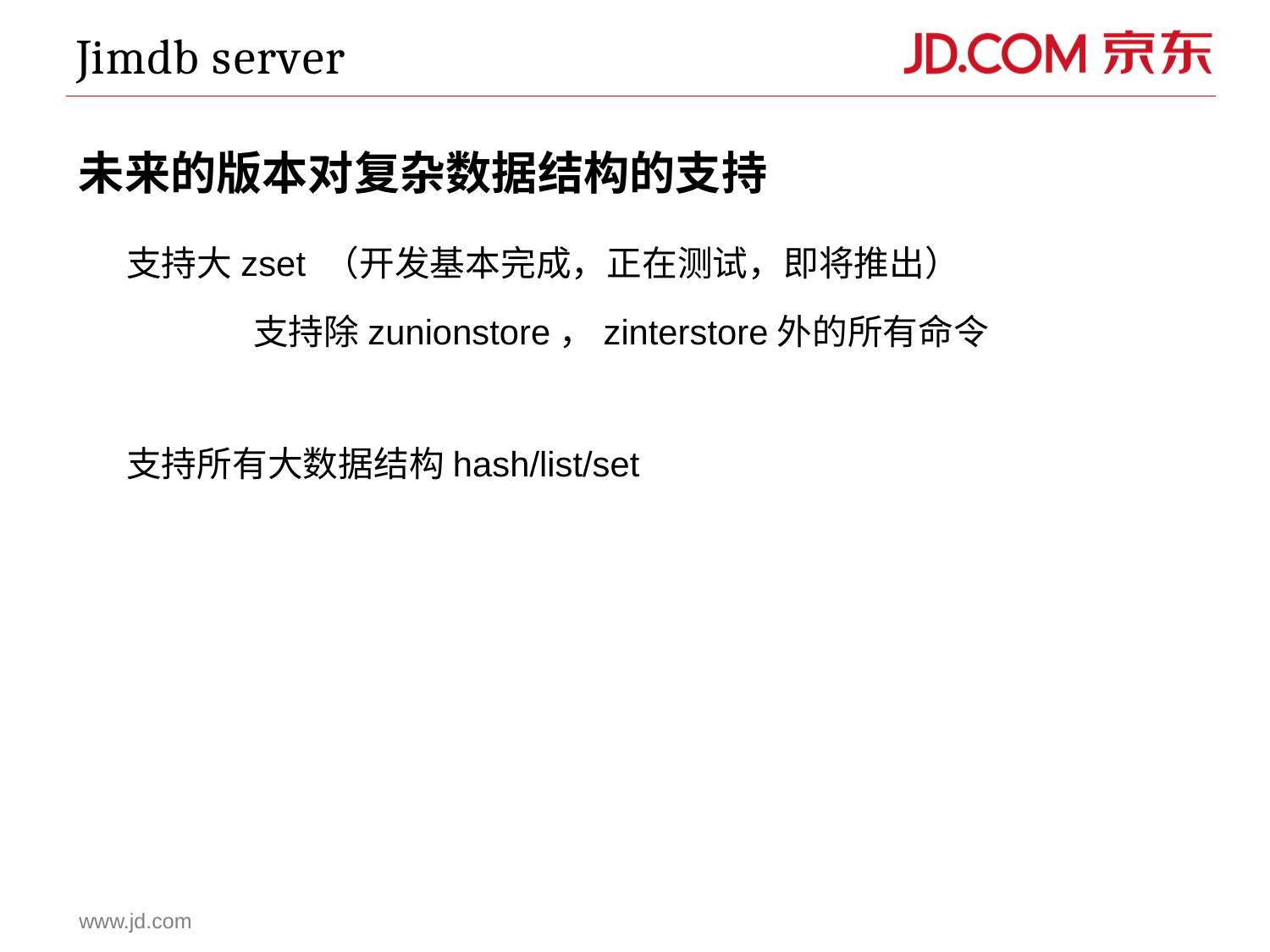

Jimdb server
未来的版本对复杂数据结构的支持
	支持大zset （开发基本完成，正在测试，即将推出）
		支持除zunionstore，zinterstore外的所有命令

	支持所有大数据结构hash/list/set